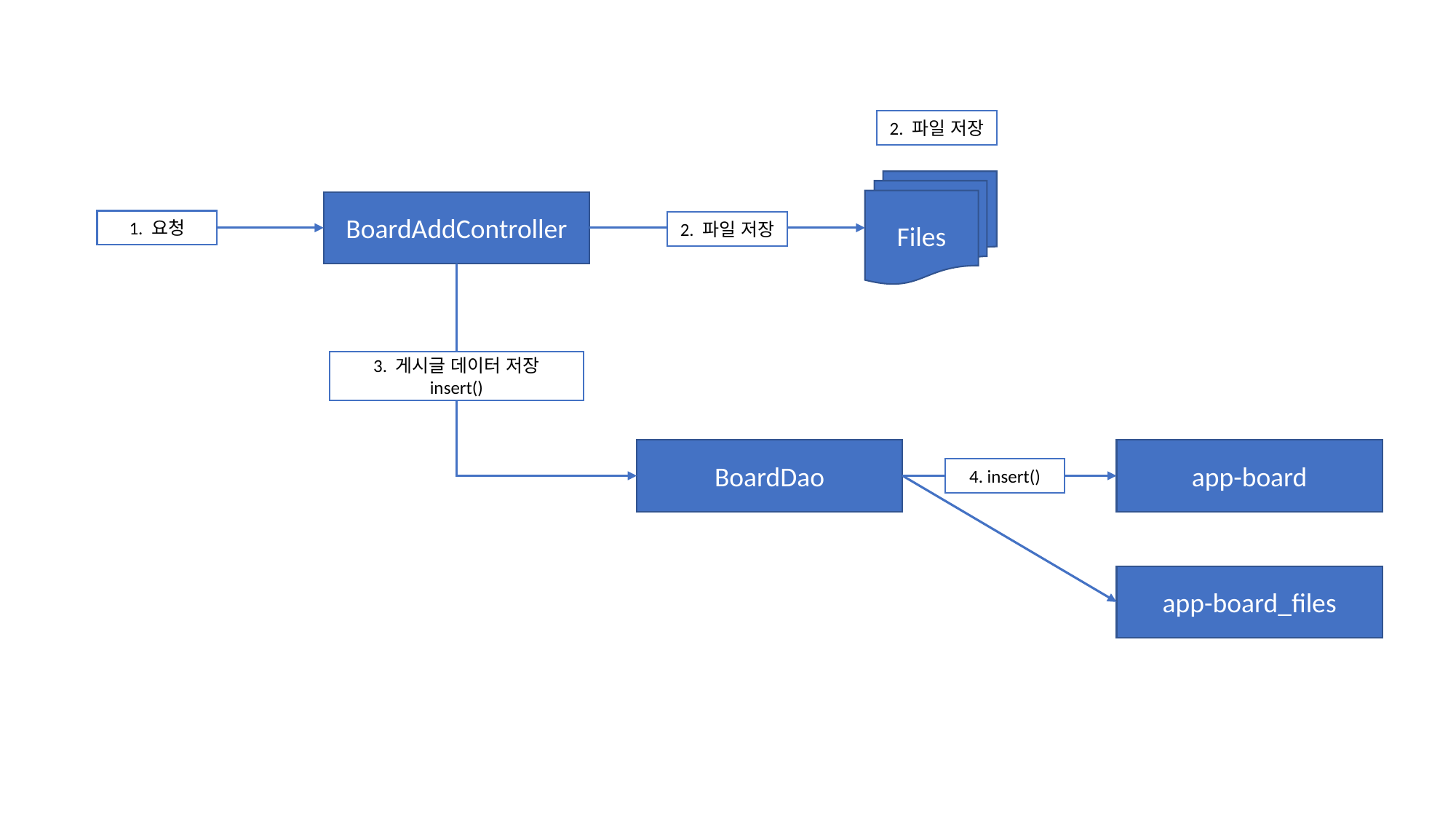

2. 파일 저장
Files
BoardAddController
1. 요청
2. 파일 저장
3. 게시글 데이터 저장
insert()
BoardDao
app-board
4. insert()
app-board_files